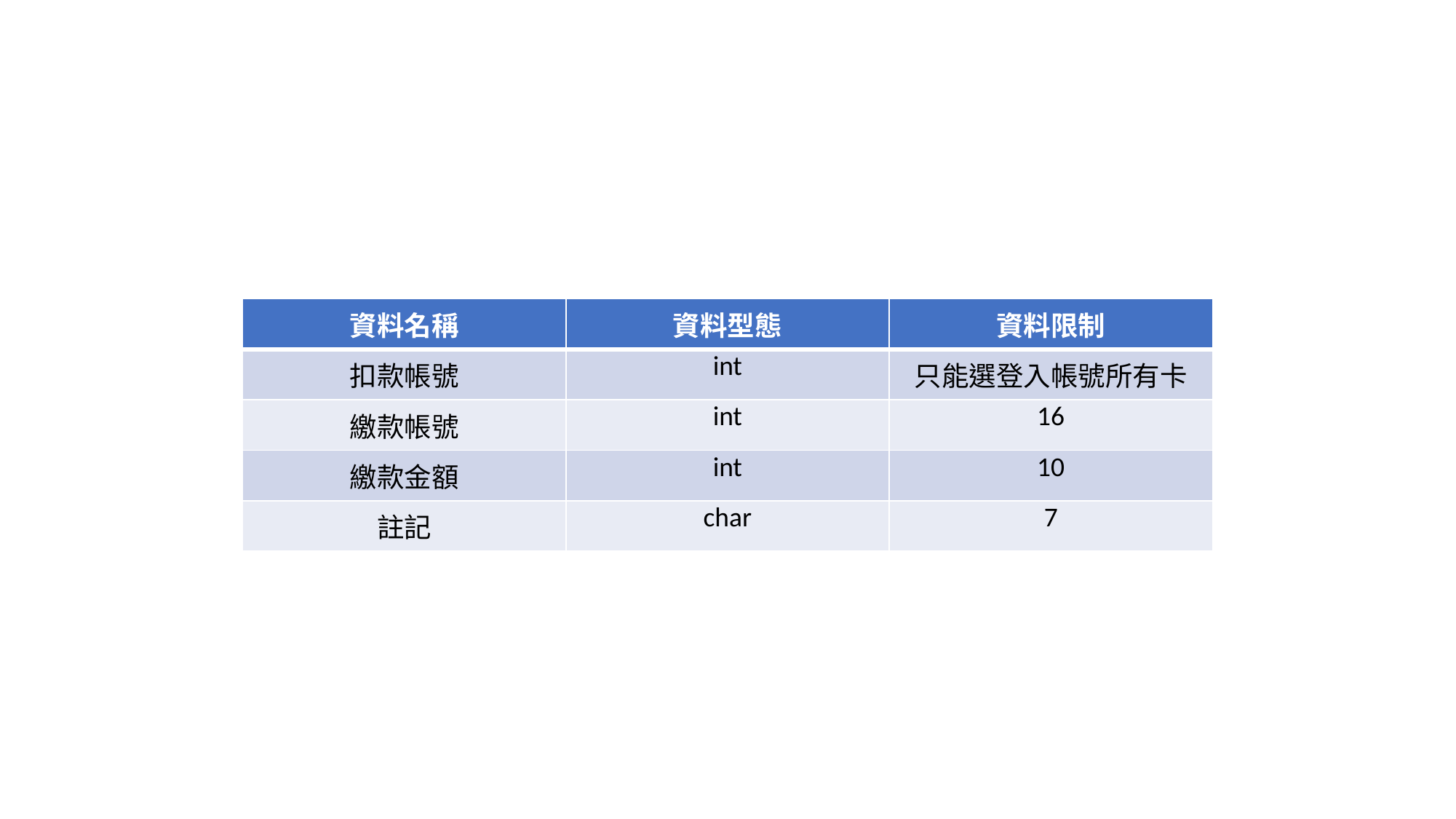

| 資料名稱 | 資料型態 | 資料限制 |
| --- | --- | --- |
| 扣款帳號 | int | 只能選登入帳號所有卡 |
| 繳款帳號 | int | 16 |
| 繳款金額 | int | 10 |
| 註記 | char | 7 |